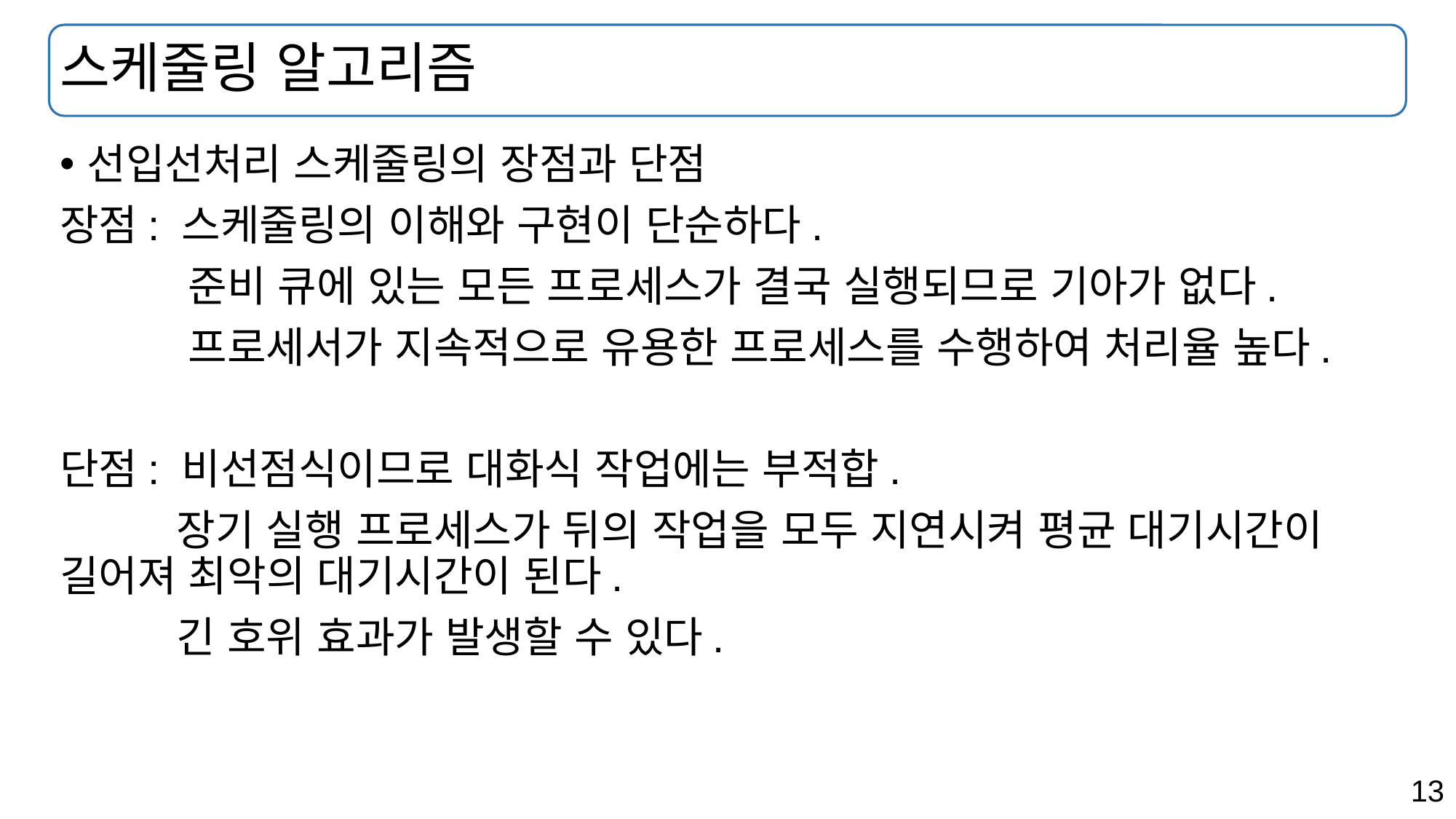

# 스케줄링 알고리즘
선입선처리 스케줄링의 장점과 단점
장점: 스케줄링의 이해와 구현이 단순하다.
          준비 큐에 있는 모든 프로세스가 결국 실행되므로 기아가 없다.
          프로세서가 지속적으로 유용한 프로세스를 수행하여 처리율 높다.

단점: 비선점식이므로 대화식 작업에는 부적합.
         장기 실행 프로세스가 뒤의 작업을 모두 지연시켜 평균 대기시간이 길어져 최악의 대기시간이 된다.
         긴 호위 효과가 발생할 수 있다.